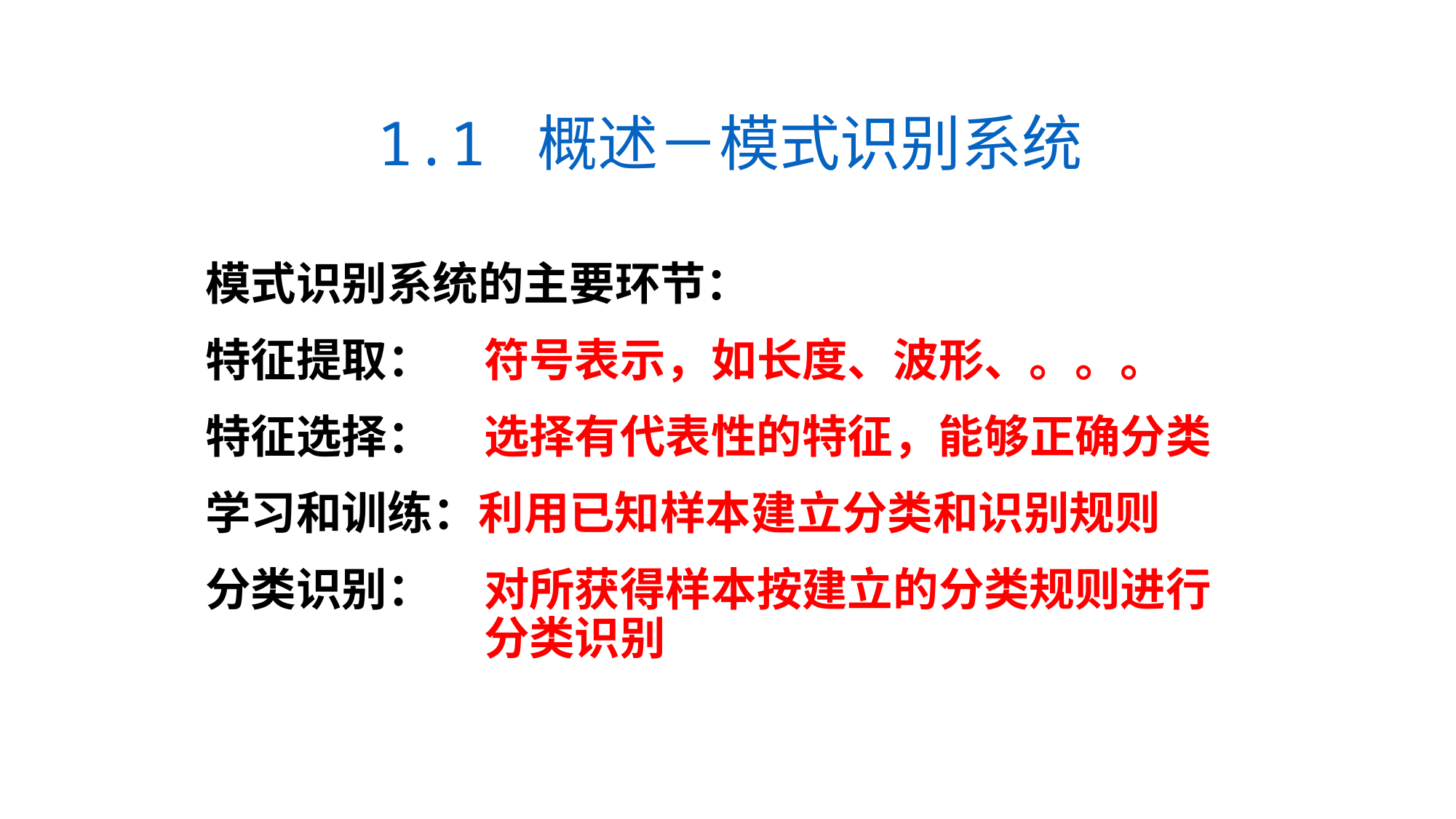

1.1 概述－模式识别系统
模式识别系统的主要环节：
特征提取：	符号表示，如长度、波形、。。。
特征选择：	选择有代表性的特征，能够正确分类
学习和训练：利用已知样本建立分类和识别规则
分类识别：	对所获得样本按建立的分类规则进行分类识别
12